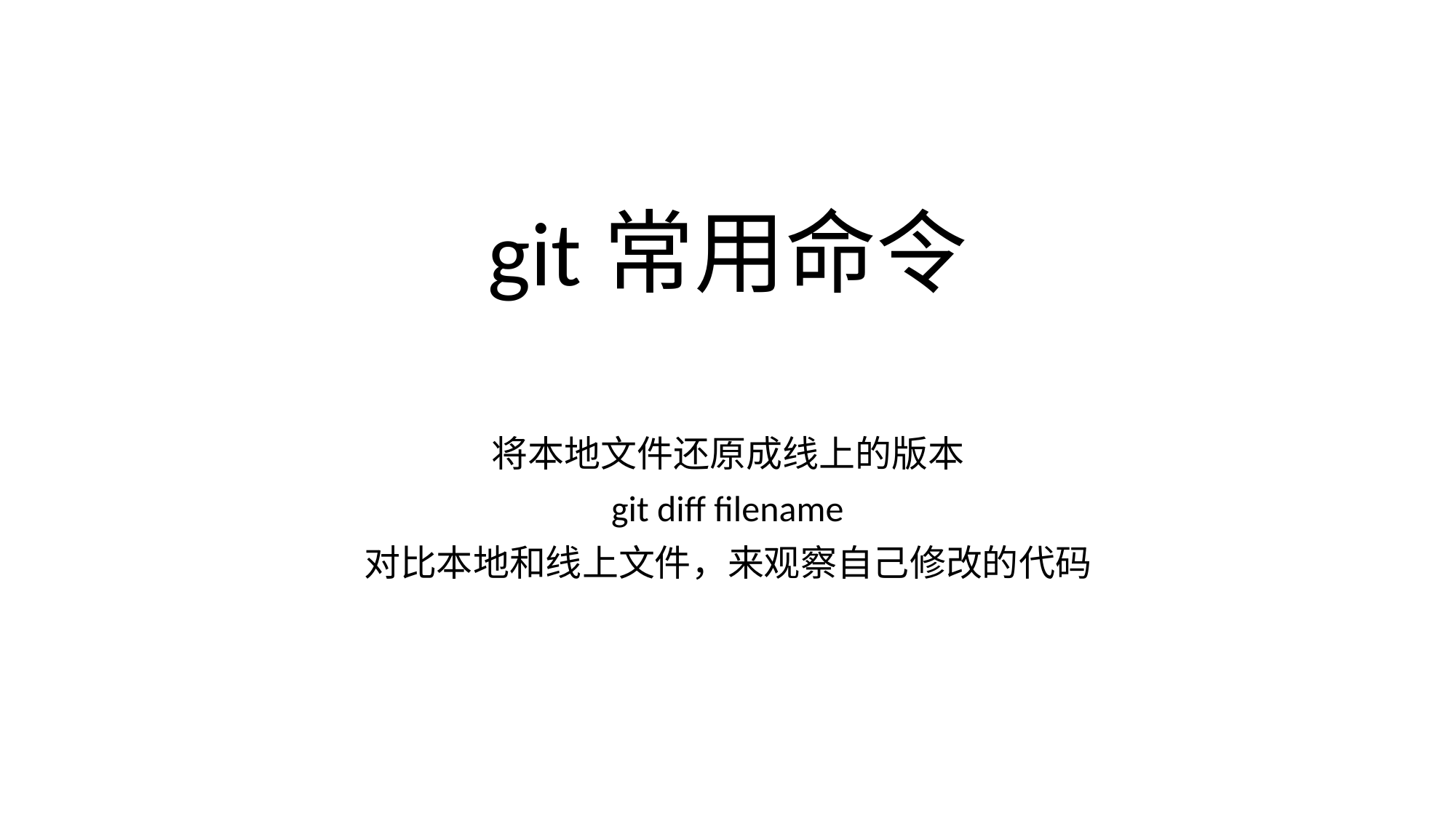

# git常用命令
将本地文件还原成线上的版本
git diff filename
对比本地和线上文件，来观察自己修改的代码